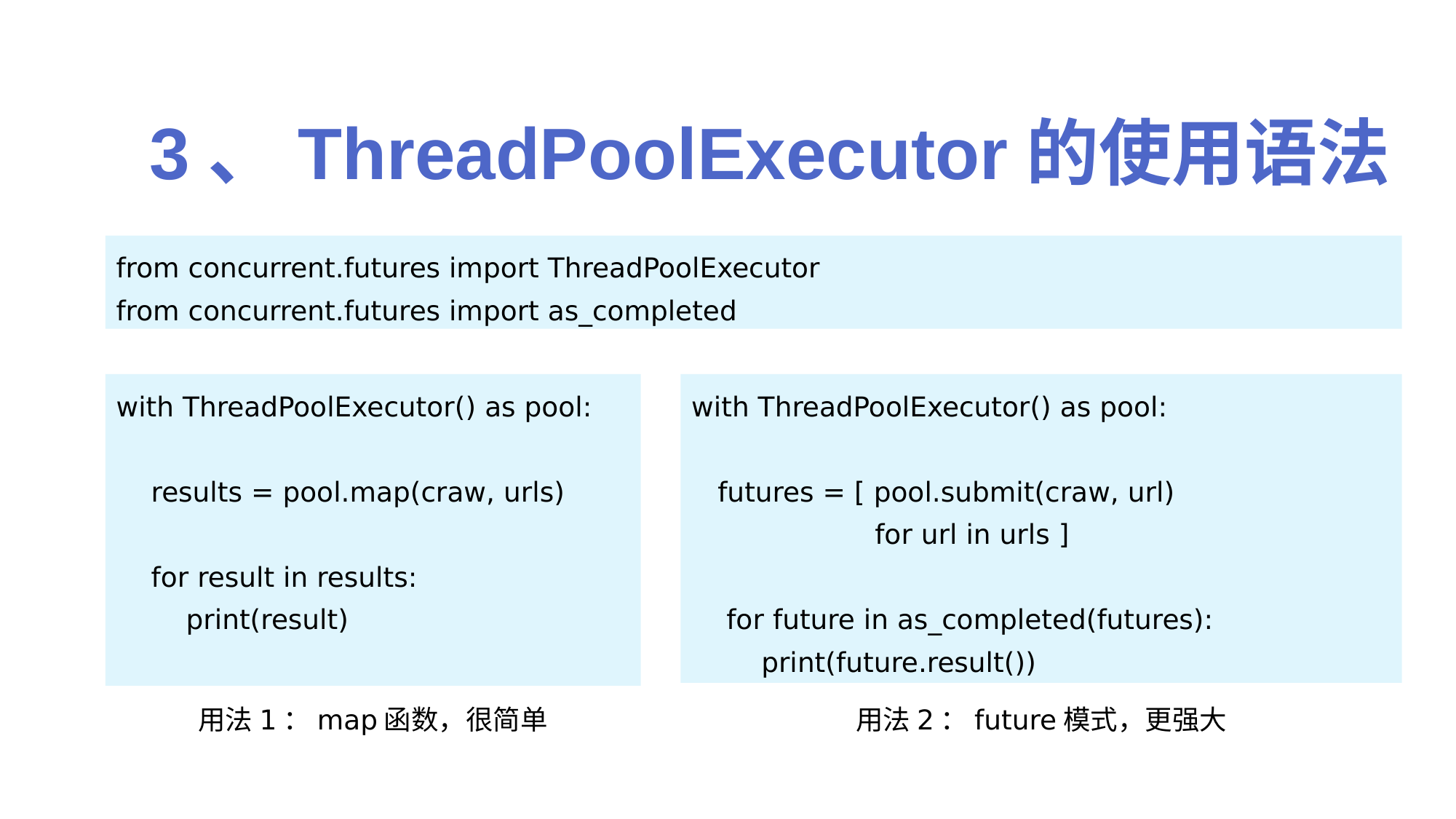

3、ThreadPoolExecutor的使用语法
from concurrent.futures import ThreadPoolExecutor
from concurrent.futures import as_completed
with ThreadPoolExecutor() as pool:

    results = pool.map(craw, urls)

    for result in results:
        print(result)
with ThreadPoolExecutor() as pool:

   futures = [ pool.submit(craw, url)
                     for url in urls ]

    for future in as_completed(futures):
        print(future.result())
用法1：map函数，很简单
用法2：future模式，更强大